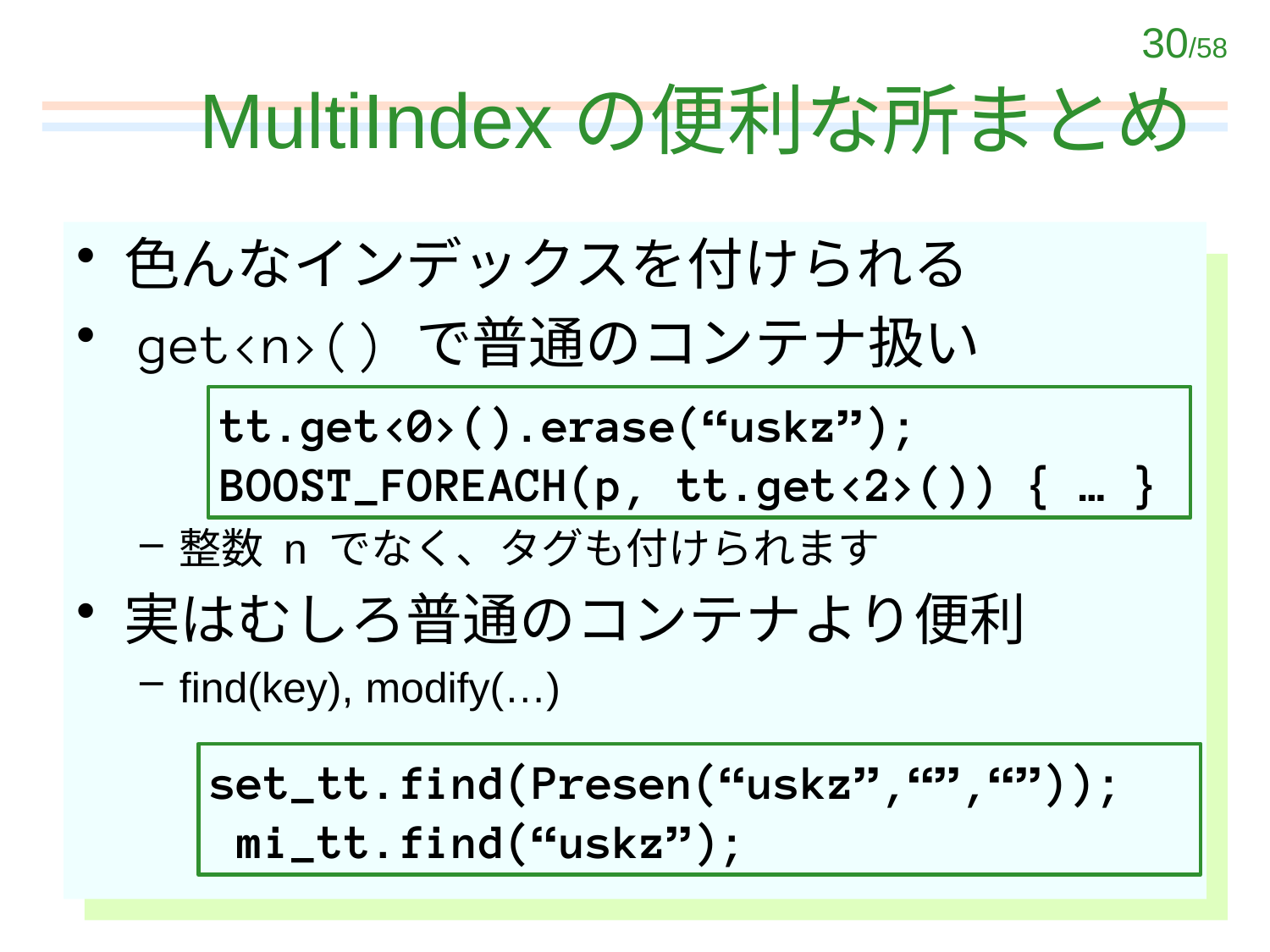

# MultiIndexの便利な所まとめ
色んなインデックスを付けられる
 get<n>() で普通のコンテナ扱い

整数 n でなく、タグも付けられます
実はむしろ普通のコンテナより便利
find(key), modify(…)
tt.get<0>().erase(“uskz”);
BOOST_FOREACH(p, tt.get<2>()) { … }
set_tt.find(Presen(“uskz”,“”,“”));
 mi_tt.find(“uskz”);